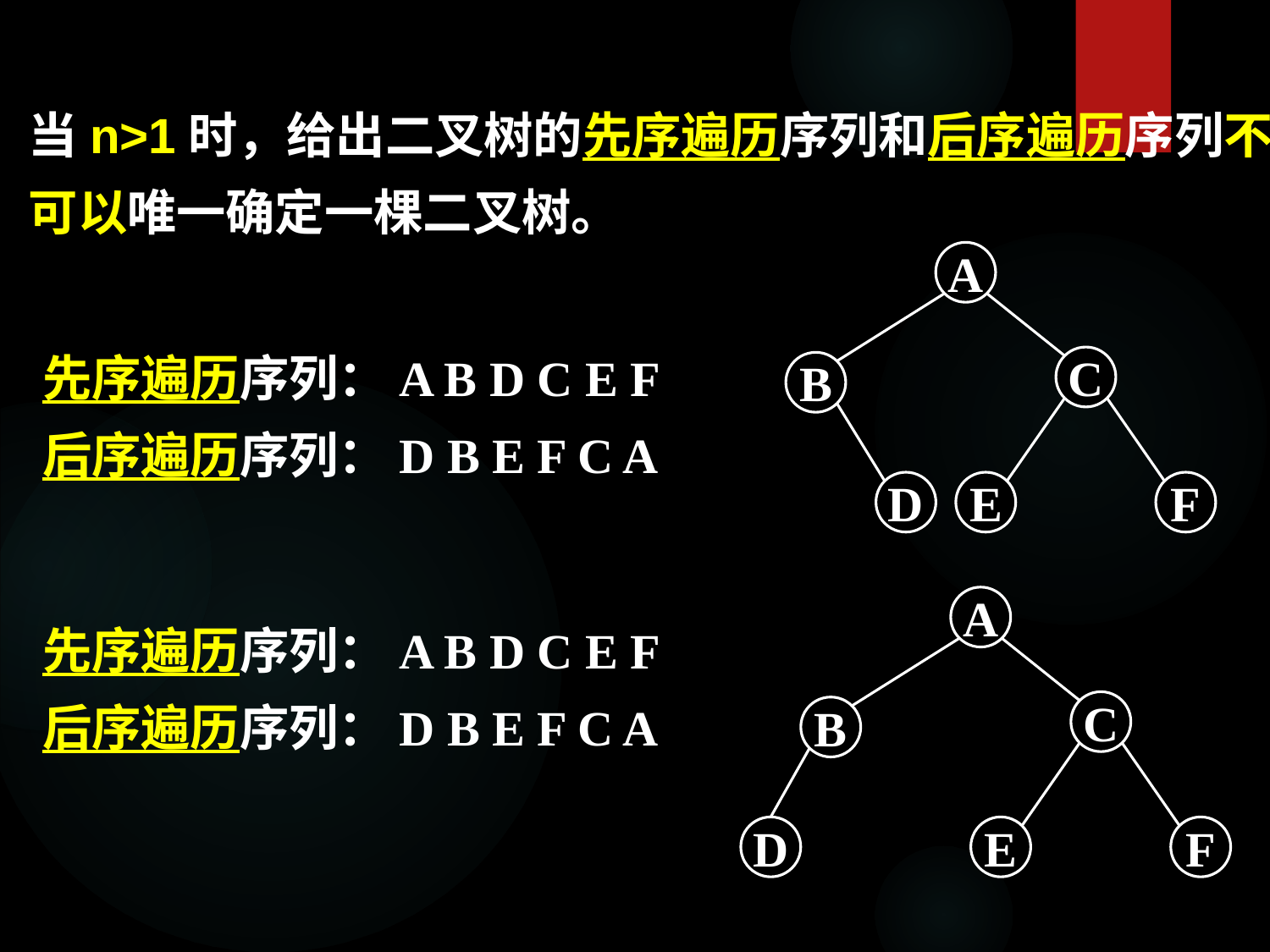

当n>1时，给出二叉树的先序遍历序列和后序遍历序列不可以唯一确定一棵二叉树。
A
C
B
D
E
F
先序遍历序列：A B D C E F
后序遍历序列：D B E F C A
A
C
B
D
E
F
先序遍历序列：A B D C E F
后序遍历序列：D B E F C A